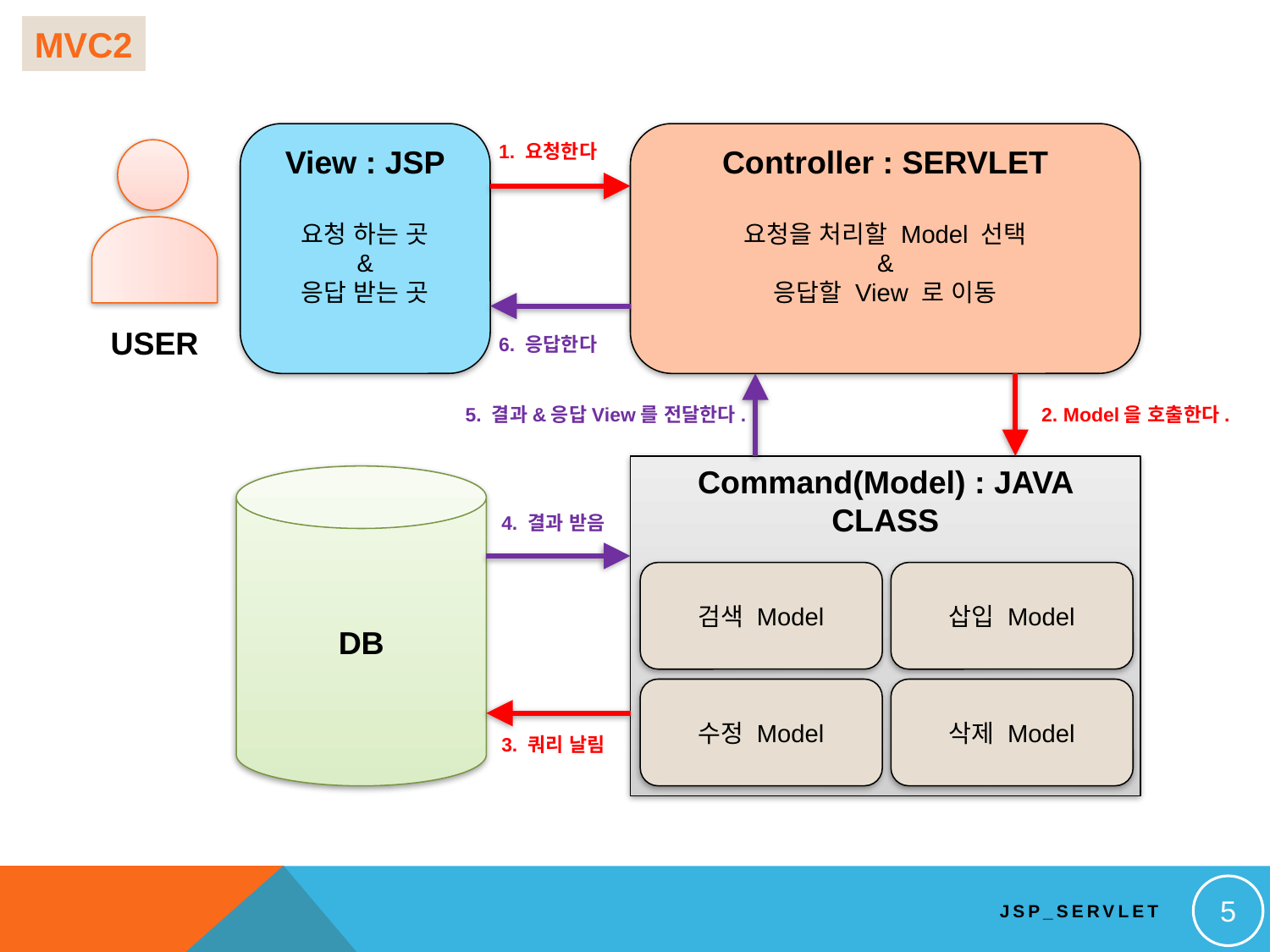

MVC2
View : JSP

요청 하는 곳
&
응답 받는 곳
Controller : SERVLET

요청을 처리할 Model 선택
&
응답할 View 로 이동
1. 요청한다

USER
6. 응답한다
5. 결과&응답View를 전달한다.
2. Model을 호출한다.
Command(Model) : JAVA CLASS
DB
4. 결과 받음
검색 Model
삽입 Model
수정 Model
삭제 Model
3. 쿼리 날림
5
JSP_SERVLET